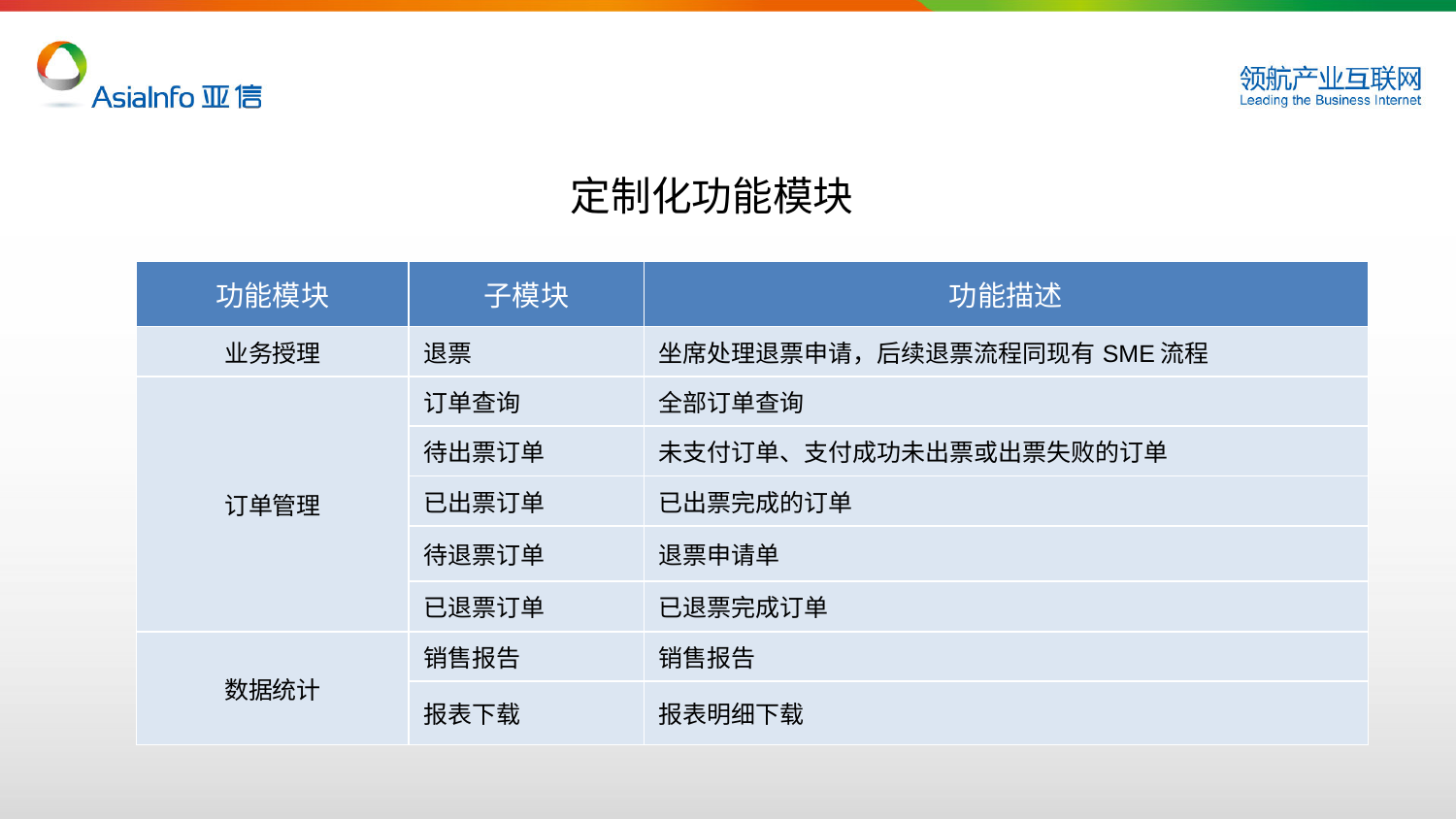

定制化功能模块
| 功能模块 | 子模块 | 功能描述 |
| --- | --- | --- |
| 业务授理 | 退票 | 坐席处理退票申请，后续退票流程同现有SME流程 |
| 订单管理 | 订单查询 | 全部订单查询 |
|  | 待出票订单 | 未支付订单、支付成功未出票或出票失败的订单 |
|  | 已出票订单 | 已出票完成的订单 |
|  | 待退票订单 | 退票申请单 |
|  | 已退票订单 | 已退票完成订单 |
| 数据统计 | 销售报告 | 销售报告 |
|  | 报表下载 | 报表明细下载 |